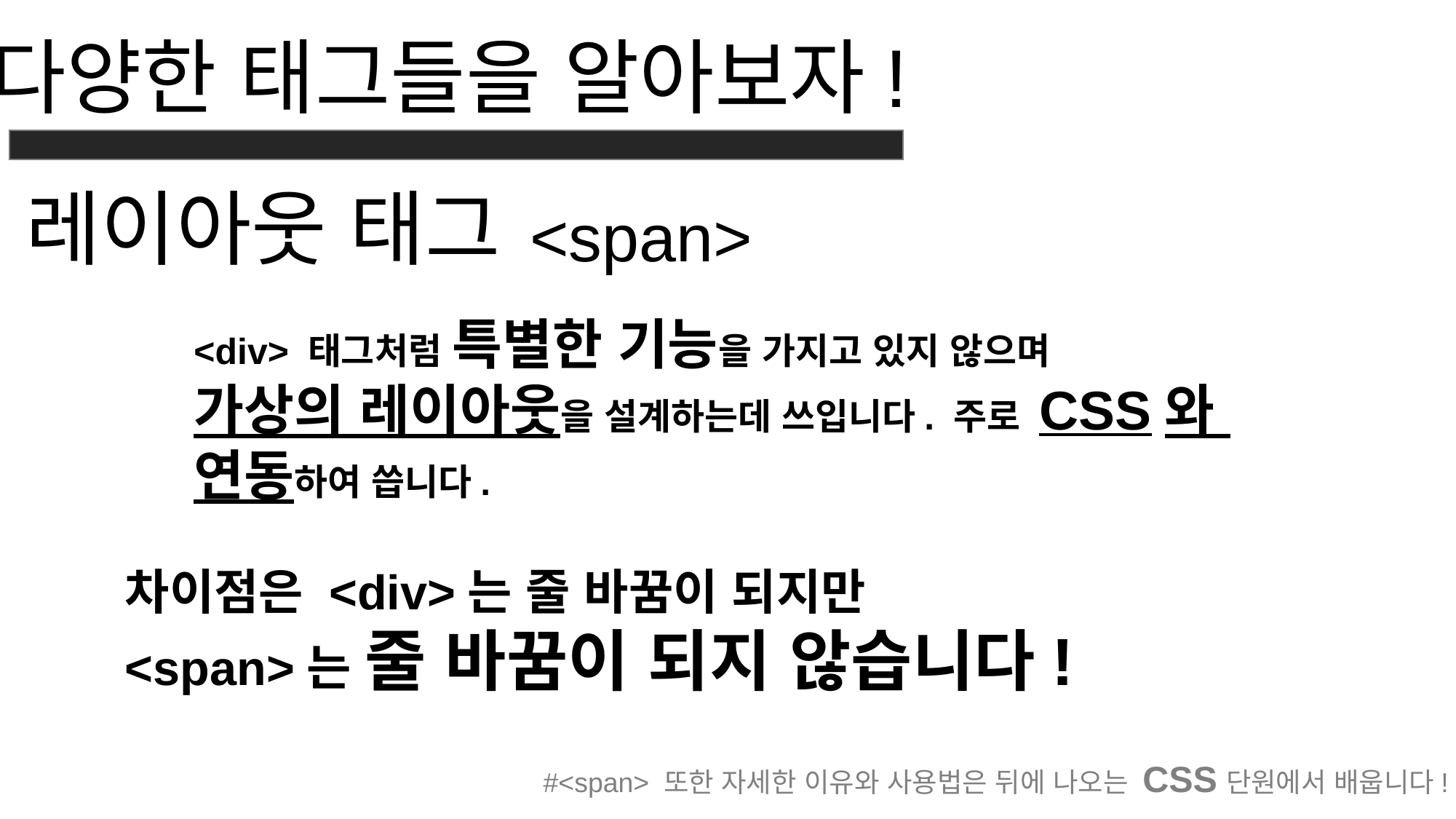

다양한 태그들을 알아보자!
<span>

레이아웃 태그
<div> 태그처럼 특별한 기능을 가지고 있지 않으며
가상의 레이아웃을 설계하는데 쓰입니다. 주로 CSS와
연동하여 씁니다.
차이점은 <div>는 줄 바꿈이 되지만
<span>는 줄 바꿈이 되지 않습니다!
#<span> 또한 자세한 이유와 사용법은 뒤에 나오는 CSS단원에서 배웁니다!